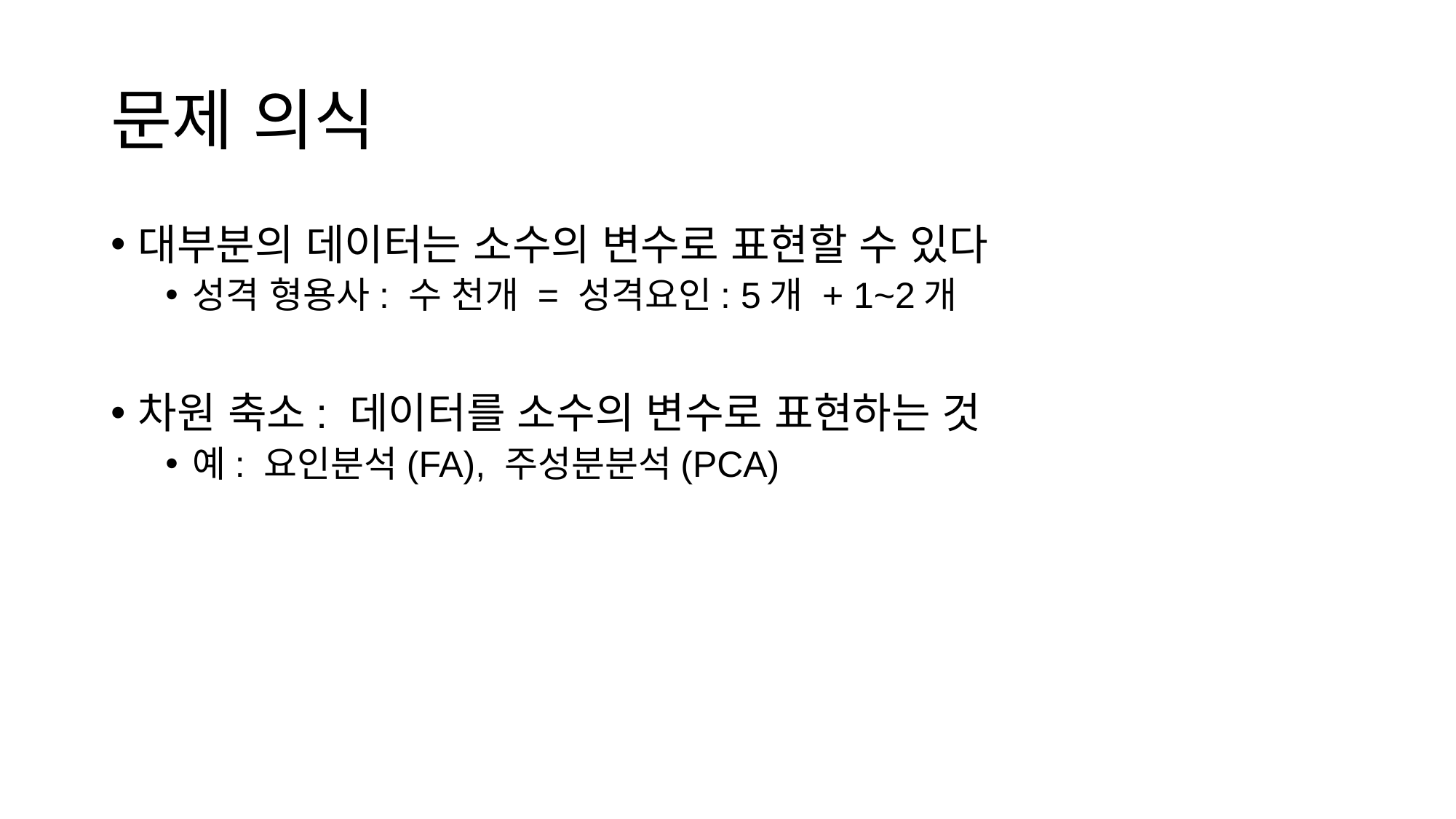

# 문제 의식
대부분의 데이터는 소수의 변수로 표현할 수 있다
성격 형용사: 수 천개 = 성격요인: 5개 + 1~2개

차원 축소: 데이터를 소수의 변수로 표현하는 것
예: 요인분석(FA), 주성분분석(PCA)